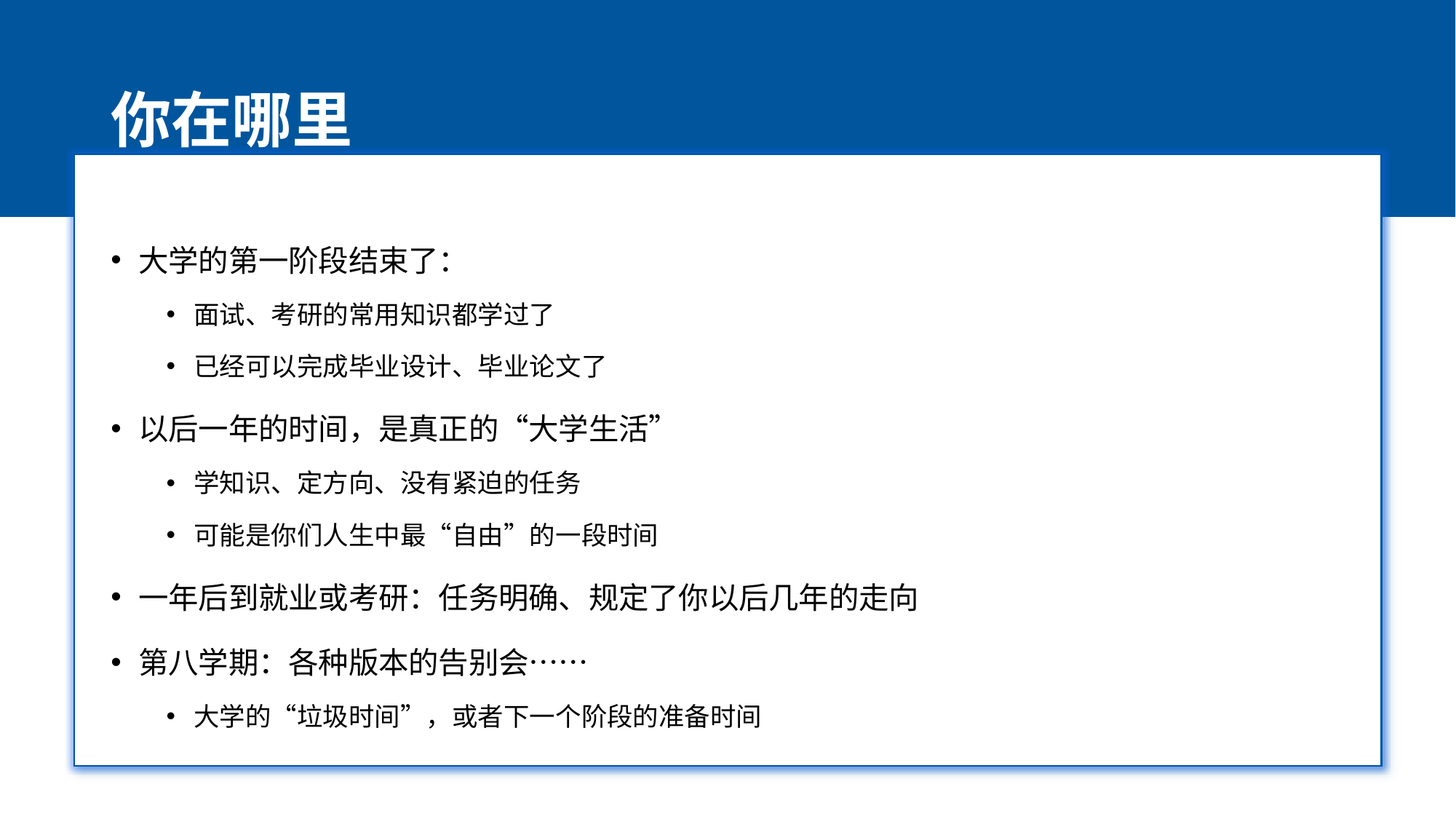

# 你在哪里
大学的第一阶段结束了：
面试、考研的常用知识都学过了
已经可以完成毕业设计、毕业论文了
以后一年的时间，是真正的“大学生活”
学知识、定方向、没有紧迫的任务
可能是你们人生中最“自由”的一段时间
一年后到就业或考研：任务明确、规定了你以后几年的走向
第八学期：各种版本的告别会……
大学的“垃圾时间”，或者下一个阶段的准备时间